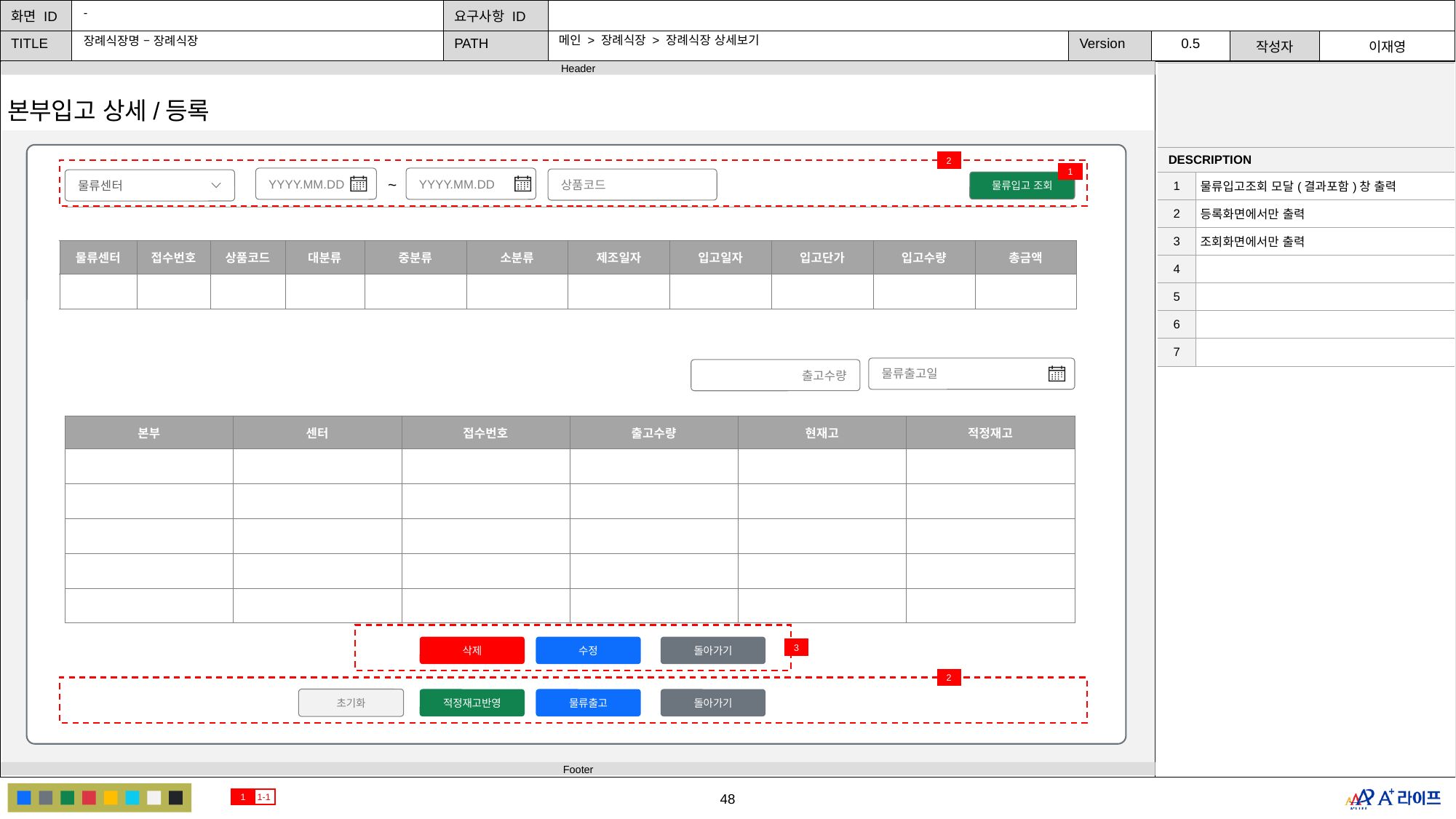

-

메인 > 장례식장 > 장례식장 상세보기
장례식장명 – 장례식장
|  |  |
| --- | --- |
| DESCRIPTION |  |
| 1 | 물류입고조회 모달(결과포함)창 출력 |
| 2 | 등록화면에서만 출력 |
| 3 | 조회화면에서만 출력 |
| 4 |  |
| 5 |  |
| 6 |  |
| 7 |  |
본부입고 상세/등록

2

1
YYYY.MM.DD

YYYY.MM.DD

~
상품코드
물류센터

물류입고 조회
| 물류센터 | 접수번호 | 상품코드 | 대분류 | 중분류 | 소분류 | 제조일자 | 입고일자 | 입고단가 | 입고수량 | 총금액 |
| --- | --- | --- | --- | --- | --- | --- | --- | --- | --- | --- |
|  |  |  |  |  |  |  |  |  |  |  |
물류출고일
출고수량

| 본부 | 센터 | 접수번호 | 출고수량 | 현재고 | 적정재고 |
| --- | --- | --- | --- | --- | --- |
|  |  |  |  |  |  |
|  |  |  |  |  |  |
|  |  |  |  |  |  |
|  |  |  |  |  |  |
|  |  |  |  |  |  |

삭제
수정
돌아가기
3
2

초기화
적정재고반영
물류출고
돌아가기
1
1-1